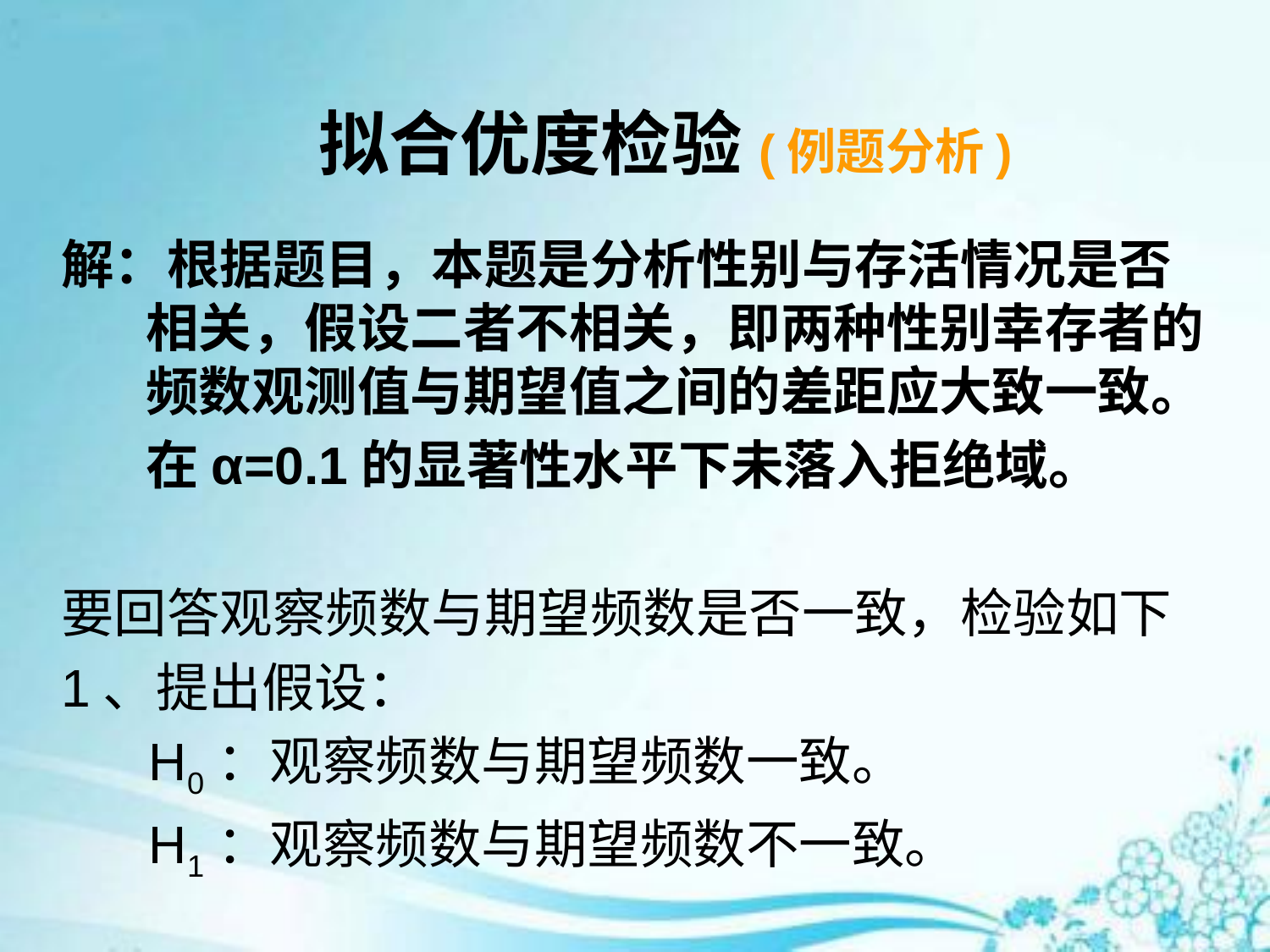

# 拟合优度检验(例题分析)
解：根据题目，本题是分析性别与存活情况是否相关，假设二者不相关，即两种性别幸存者的频数观测值与期望值之间的差距应大致一致。
	在α=0.1的显著性水平下未落入拒绝域。

要回答观察频数与期望频数是否一致，检验如下
1、提出假设：
      H0：观察频数与期望频数一致。
      H1：观察频数与期望频数不一致。